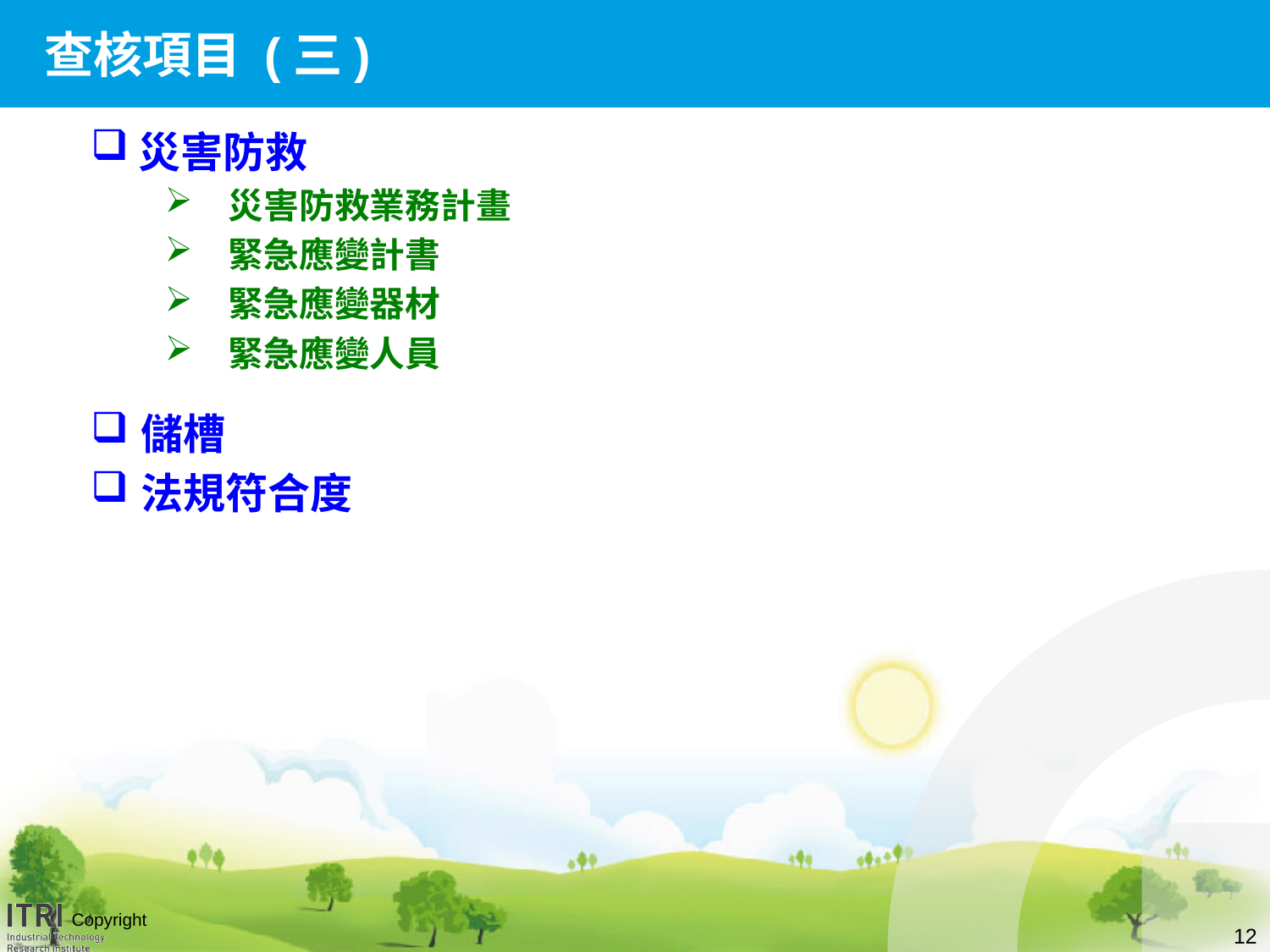

# 查核項目 (三)
災害防救
災害防救業務計畫
緊急應變計書
緊急應變器材
緊急應變人員
儲槽
法規符合度
12